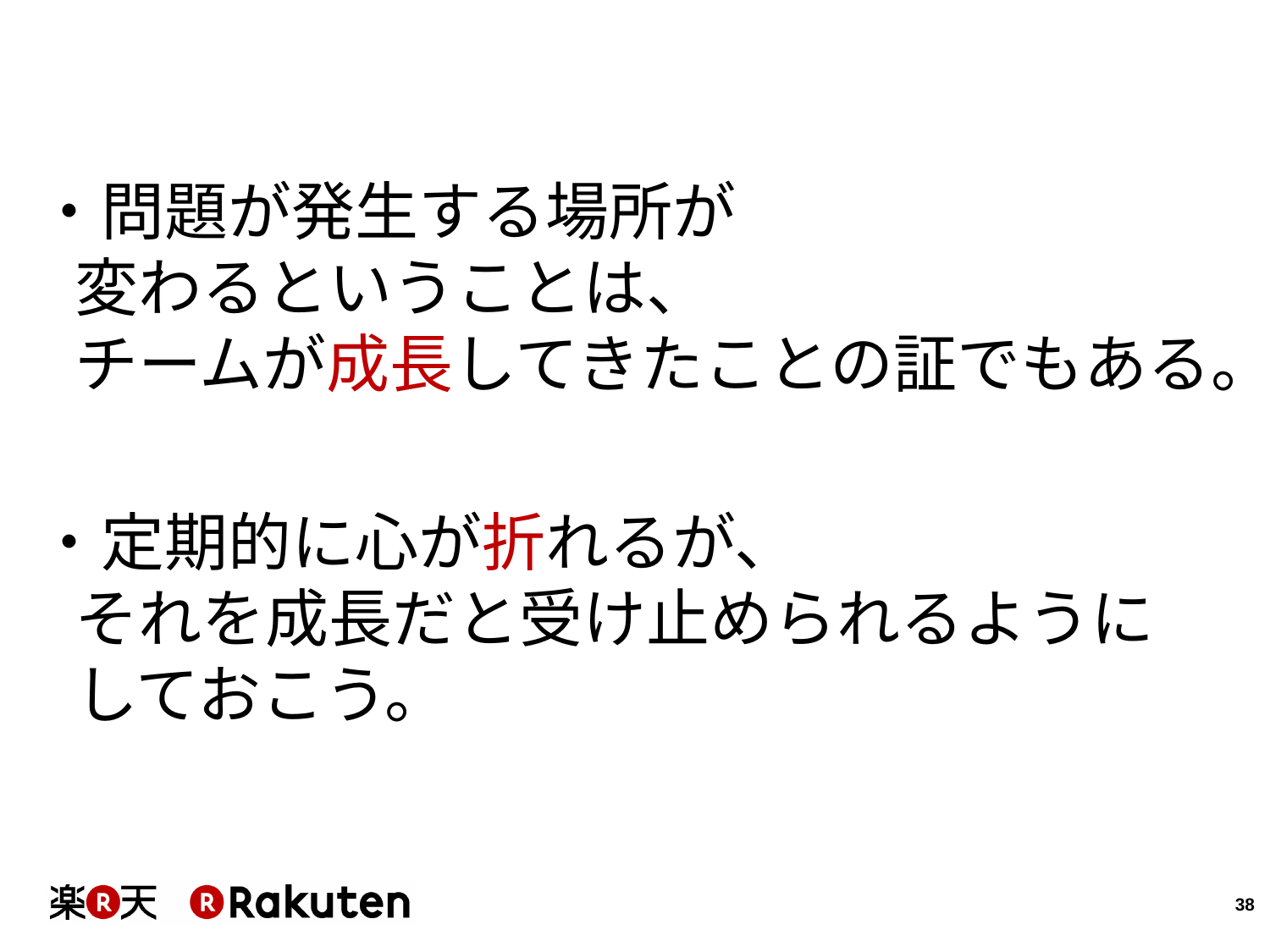

・問題が発生する場所が
変わるということは、
チームが成長してきたことの証でもある。
・定期的に心が折れるが、
それを成長だと受け止められるように
しておこう。